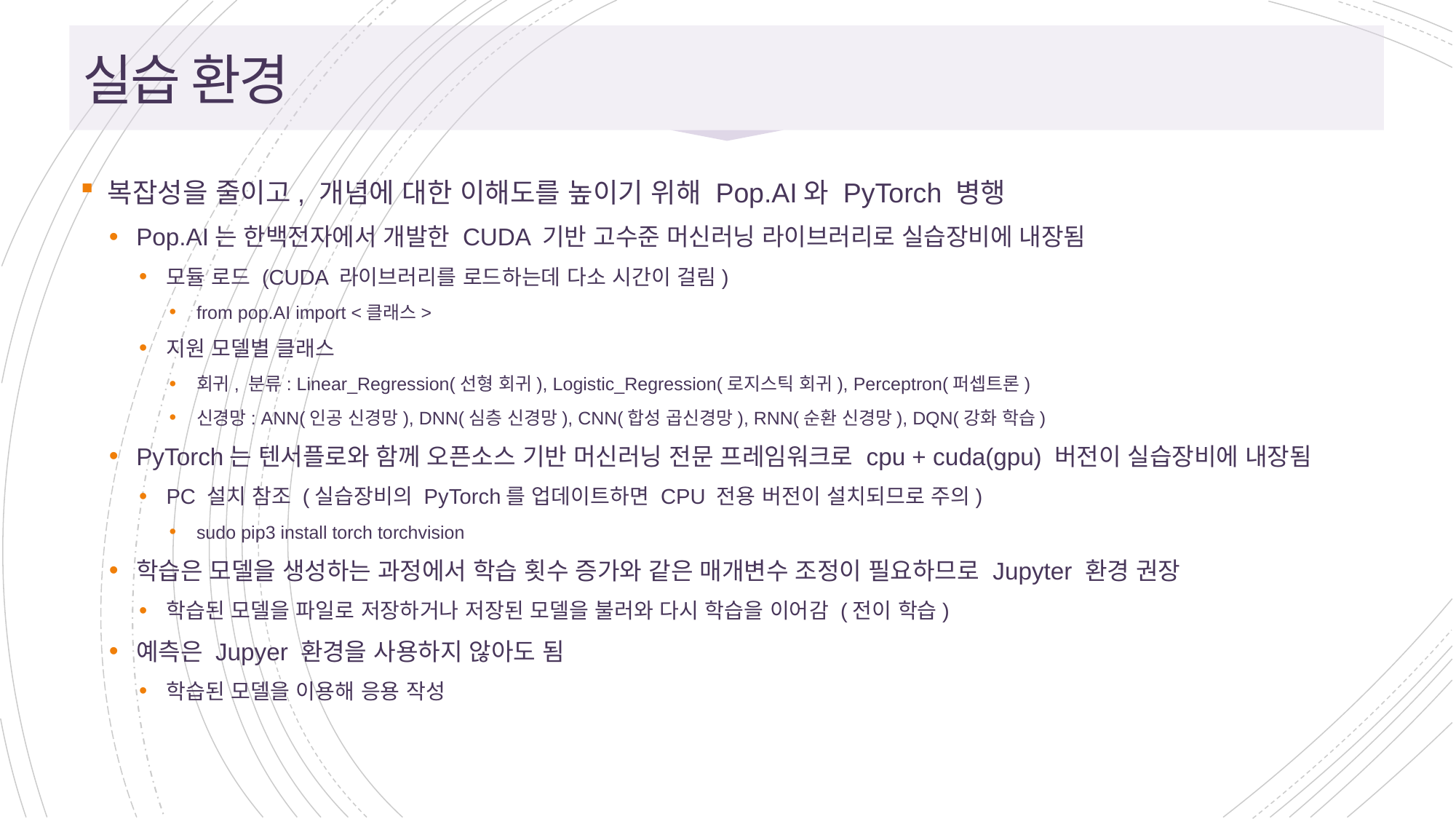

# 실습 환경
복잡성을 줄이고, 개념에 대한 이해도를 높이기 위해 Pop.AI와 PyTorch 병행
Pop.AI는 한백전자에서 개발한 CUDA 기반 고수준 머신러닝 라이브러리로 실습장비에 내장됨
모듈 로드 (CUDA 라이브러리를 로드하는데 다소 시간이 걸림)
from pop.AI import <클래스>
지원 모델별 클래스
회귀, 분류: Linear_Regression(선형 회귀), Logistic_Regression(로지스틱 회귀), Perceptron(퍼셉트론)
신경망: ANN(인공 신경망), DNN(심층 신경망), CNN(합성 곱신경망), RNN(순환 신경망), DQN(강화 학습)
PyTorch는 텐서플로와 함께 오픈소스 기반 머신러닝 전문 프레임워크로 cpu + cuda(gpu) 버전이 실습장비에 내장됨
PC 설치 참조 (실습장비의 PyTorch를 업데이트하면 CPU 전용 버전이 설치되므로 주의)
sudo pip3 install torch torchvision
학습은 모델을 생성하는 과정에서 학습 횟수 증가와 같은 매개변수 조정이 필요하므로 Jupyter 환경 권장
학습된 모델을 파일로 저장하거나 저장된 모델을 불러와 다시 학습을 이어감 (전이 학습)
예측은 Jupyer 환경을 사용하지 않아도 됨
학습된 모델을 이용해 응용 작성